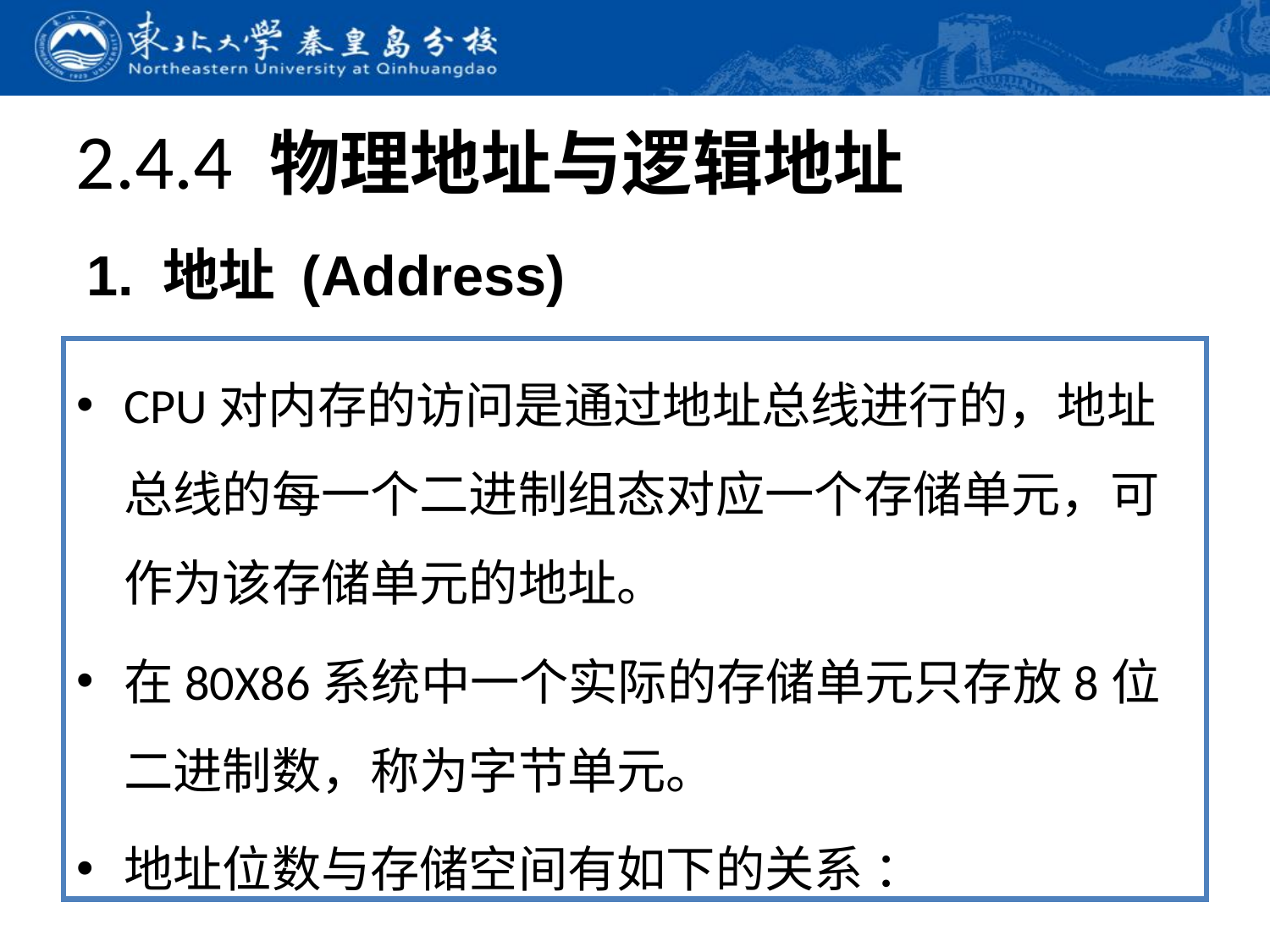

# 2.4.4 物理地址与逻辑地址
1. 地址 (Address)
CPU对内存的访问是通过地址总线进行的，地址总线的每一个二进制组态对应一个存储单元，可作为该存储单元的地址。
在80X86系统中一个实际的存储单元只存放8位二进制数，称为字节单元。
地址位数与存储空间有如下的关系 ：